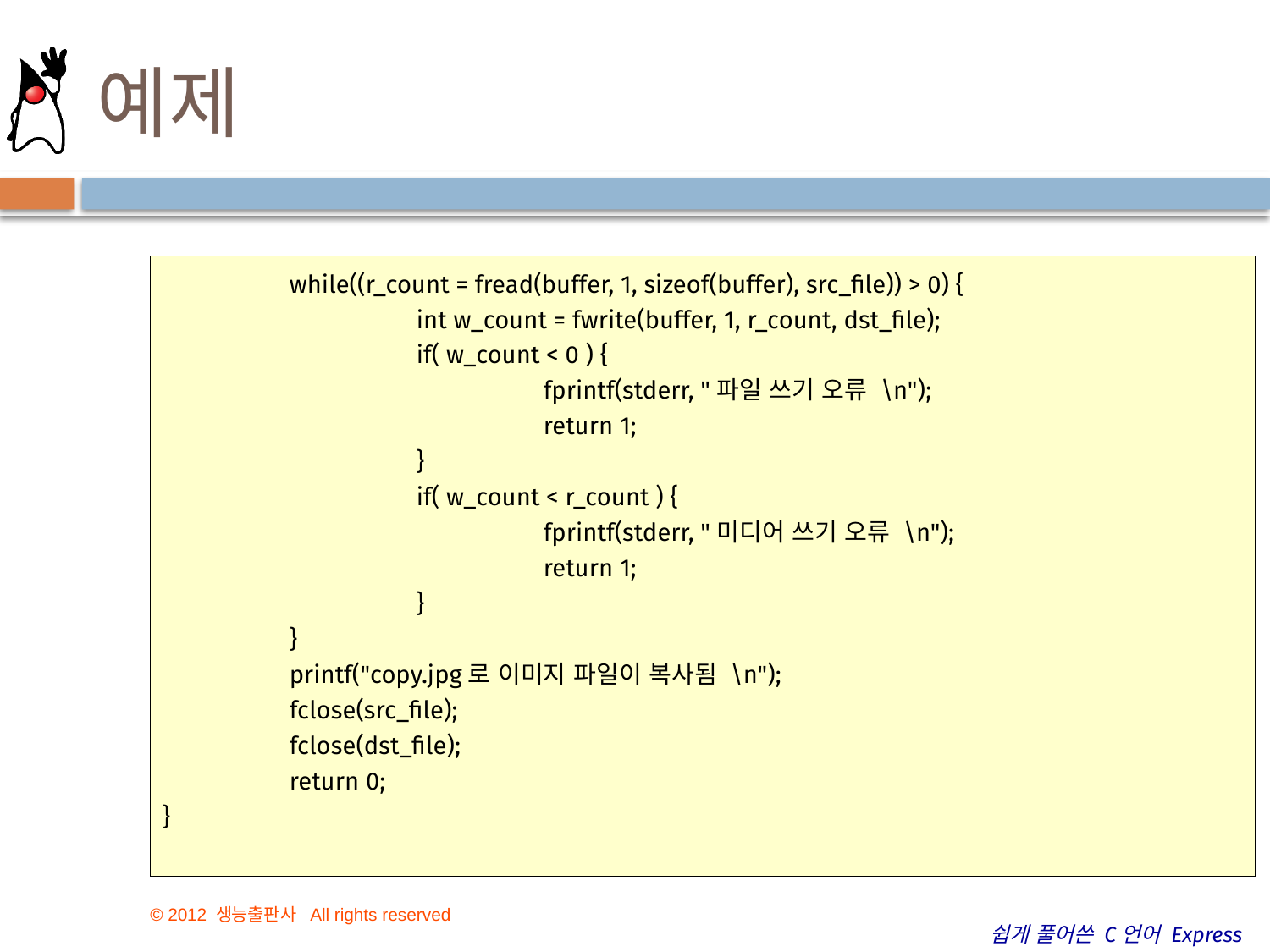

# 예제
	while((r_count = fread(buffer, 1, sizeof(buffer), src_file)) > 0) {
		int w_count = fwrite(buffer, 1, r_count, dst_file);
		if( w_count < 0 ) {
			fprintf(stderr, "파일 쓰기 오류 \n");
			return 1;
		}
		if( w_count < r_count ) {
			fprintf(stderr, "미디어 쓰기 오류 \n");
			return 1;
		}
	}
	printf("copy.jpg로 이미지 파일이 복사됨 \n");
	fclose(src_file);
	fclose(dst_file);
	return 0;
}